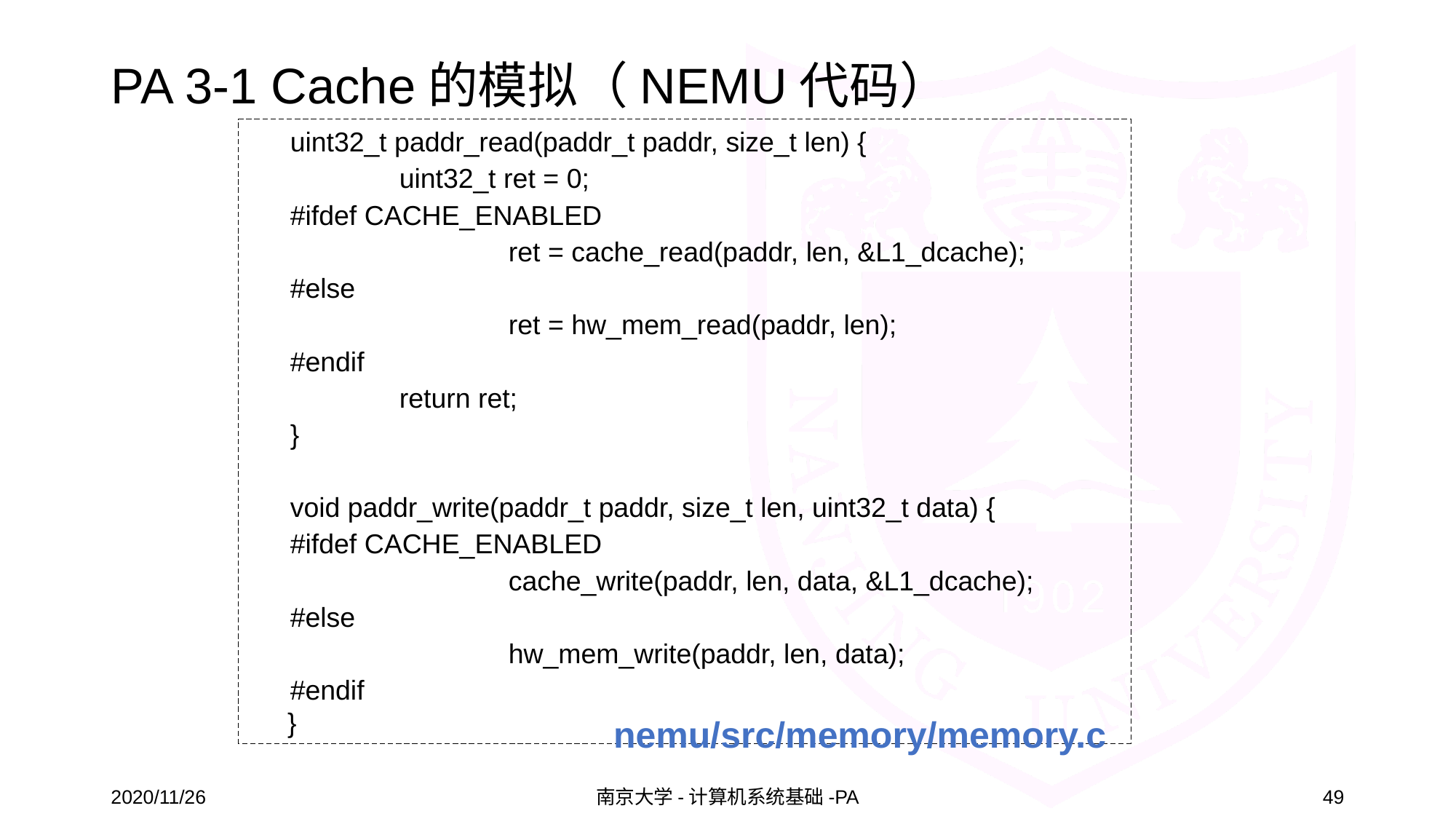

# PA 3-1 Cache的模拟（NEMU代码）
uint32_t paddr_read(paddr_t paddr, size_t len) {
	uint32_t ret = 0;
#ifdef CACHE_ENABLED
		ret = cache_read(paddr, len, &L1_dcache);
#else
		ret = hw_mem_read(paddr, len);
#endif
	return ret;
}

void paddr_write(paddr_t paddr, size_t len, uint32_t data) {
#ifdef CACHE_ENABLED
		cache_write(paddr, len, data, &L1_dcache);
#else
		hw_mem_write(paddr, len, data);
#endif
     }
nemu/src/memory/memory.c
2020/11/26
南京大学-计算机系统基础-PA
49